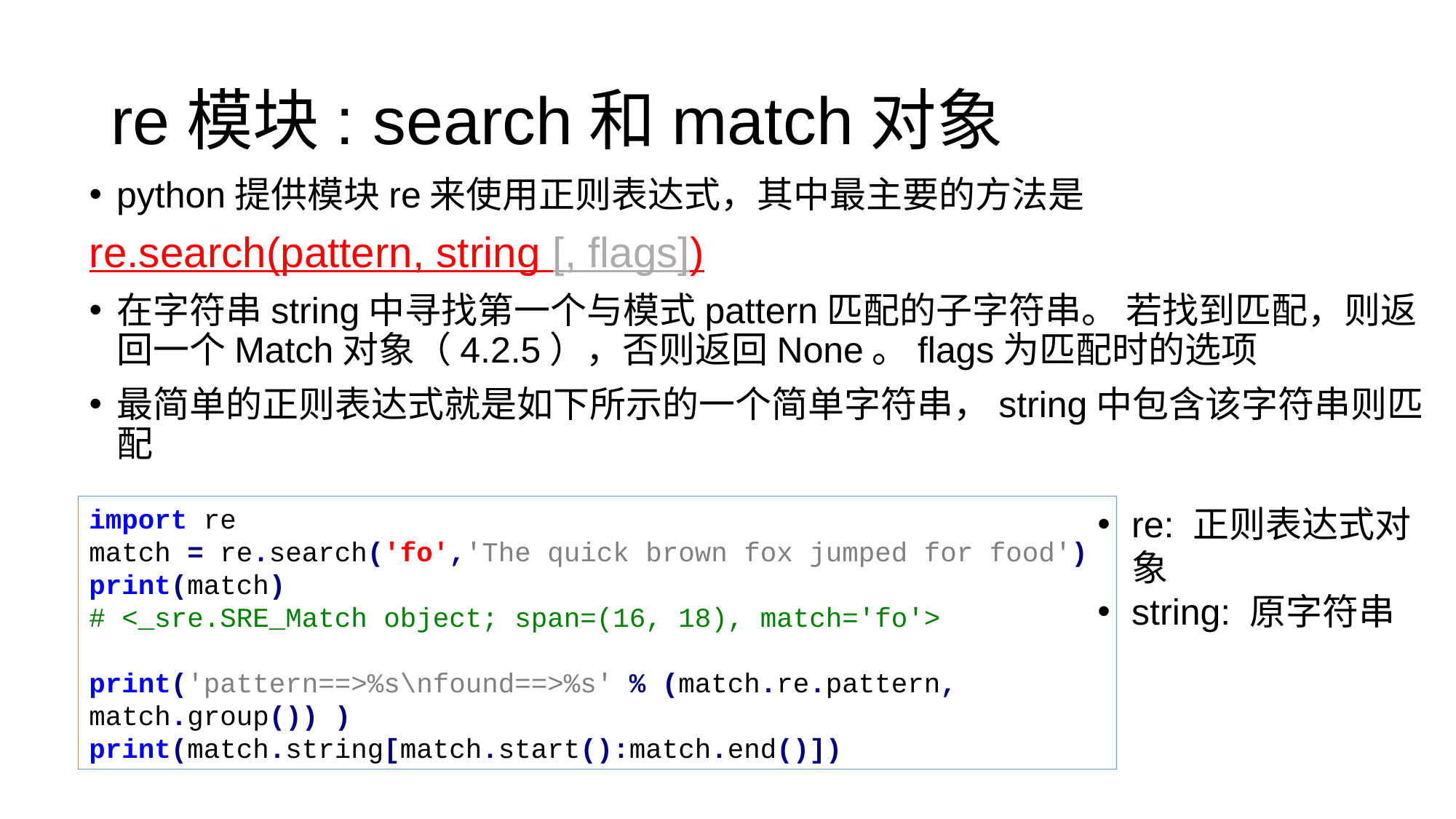

# re模块: search和match对象
python提供模块re来使用正则表达式，其中最主要的方法是
re.search(pattern, string [, flags])
在字符串string中寻找第一个与模式pattern匹配的子字符串。 若找到匹配，则返回一个Match对象（4.2.5），否则返回None。flags为匹配时的选项
最简单的正则表达式就是如下所示的一个简单字符串，string中包含该字符串则匹配

import re
match = re.search('fo','The quick brown fox jumped for food')
print(match)
# <_sre.SRE_Match object; span=(16, 18), match='fo'>

print('pattern==>%s\nfound==>%s' % (match.re.pattern, match.group()) )
print(match.string[match.start():match.end()])
re: 正则表达式对象
string: 原字符串